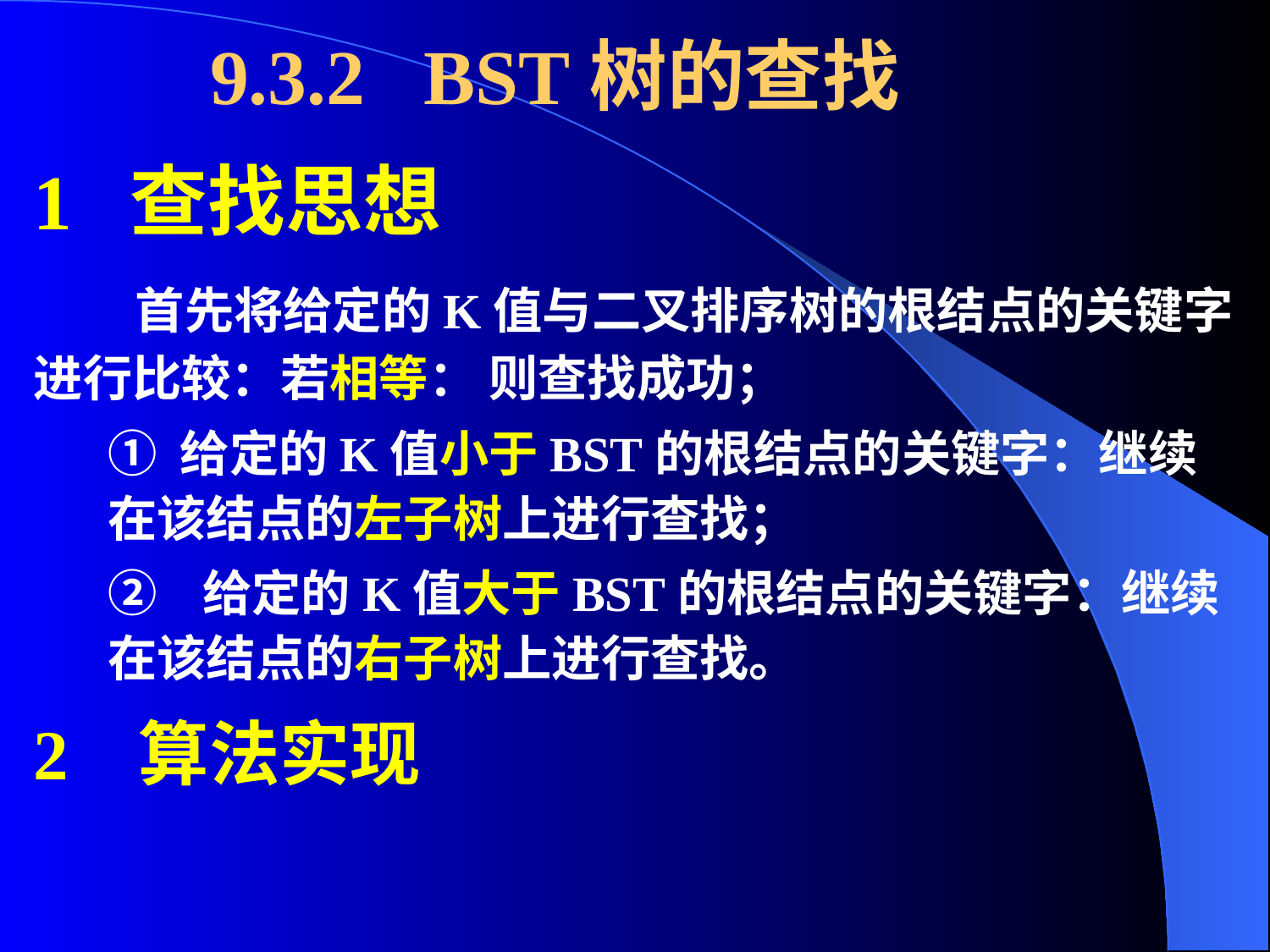

# 9.3.2   BST树的查找
1  查找思想
      首先将给定的K值与二叉排序树的根结点的关键字进行比较：若相等： 则查找成功；
① 给定的K值小于BST的根结点的关键字：继续在该结点的左子树上进行查找；
②   给定的K值大于BST的根结点的关键字：继续在该结点的右子树上进行查找。
2   算法实现